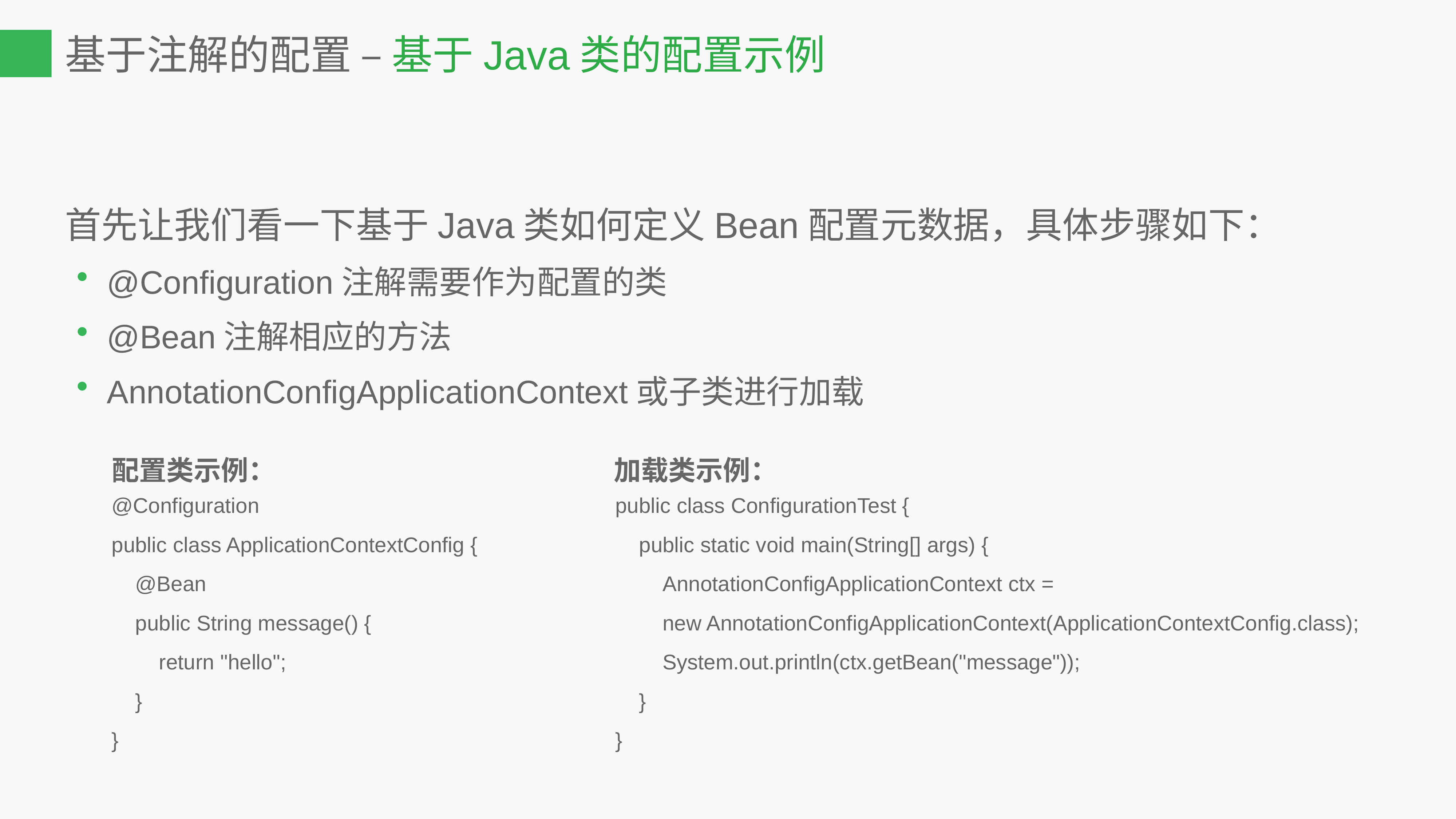

基于注解的配置 – 基于Java类的配置示例

首先让我们看一下基于Java类如何定义Bean配置元数据，具体步骤如下：
@Configuration注解需要作为配置的类
@Bean注解相应的方法
AnnotationConfigApplicationContext或子类进行加载
配置类示例：
加载类示例：
@Configuration
public class ApplicationContextConfig {
    @Bean
    public String message() {
        return "hello";
    }
}
public class ConfigurationTest {
    public static void main(String[] args) {
        AnnotationConfigApplicationContext ctx =
        new AnnotationConfigApplicationContext(ApplicationContextConfig.class);
        System.out.println(ctx.getBean("message"));
    }
}